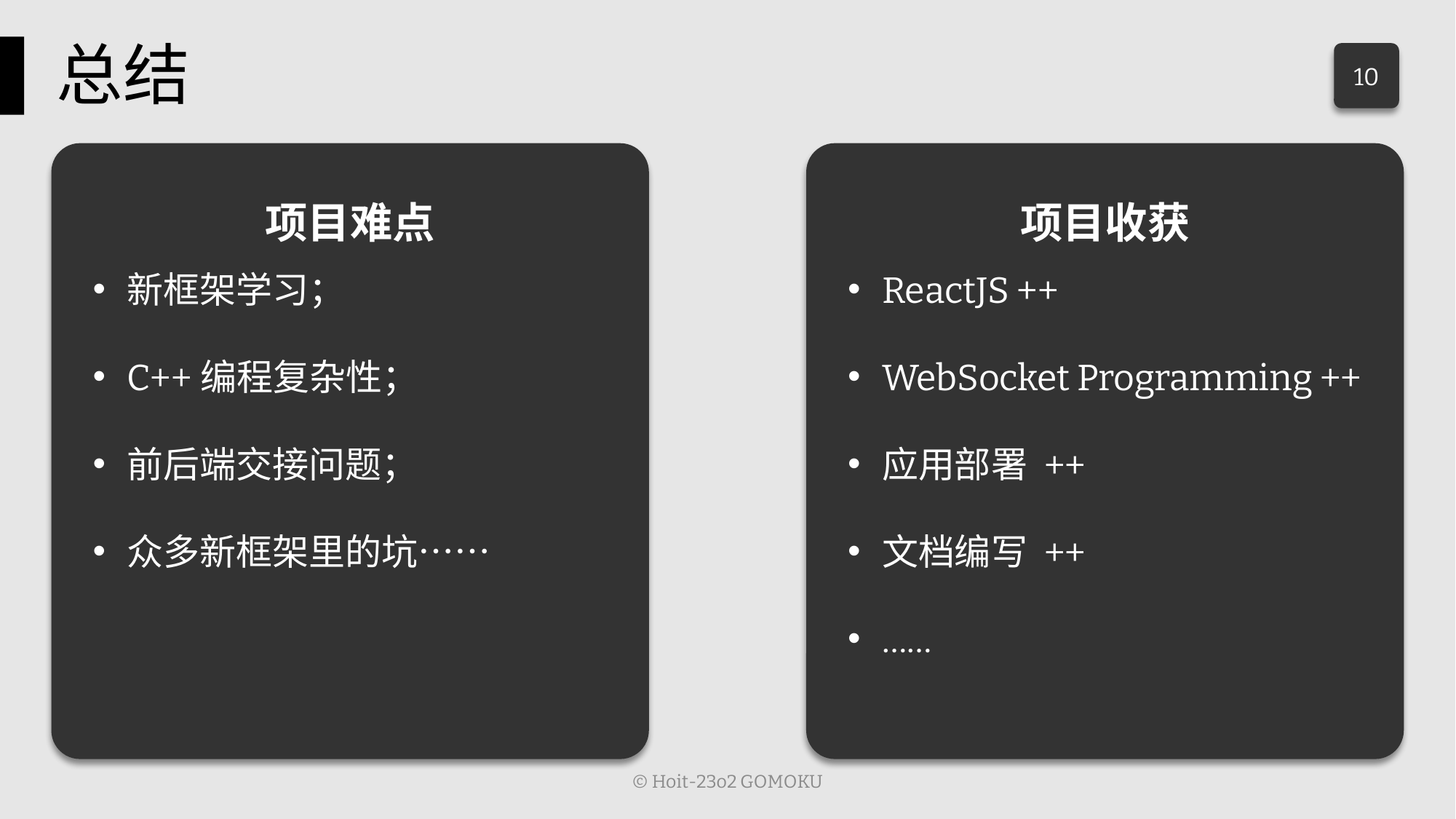

总结
10

项目难点
新框架学习；

C++编程复杂性；

前后端交接问题；

众多新框架里的坑……

项目收获
ReactJS ++

WebSocket Programming ++

应用部署 ++

文档编写 ++

……
© Hoit-23o2 GOMOKU